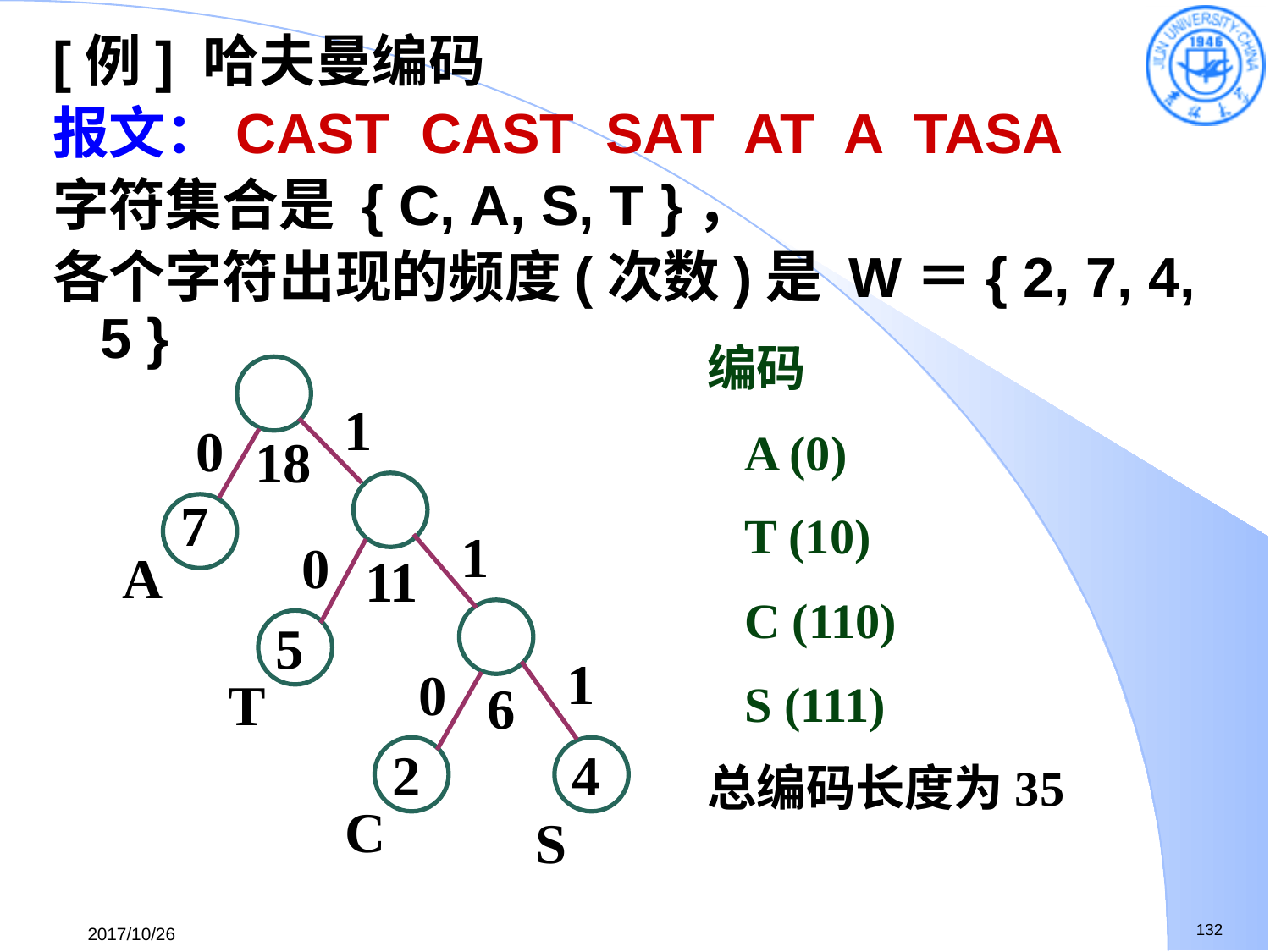

[例] 哈夫曼编码
报文：CAST  CAST  SAT  AT  A  TASA
字符集合是 { C, A, S, T }，
各个字符出现的频度(次数)是 W＝{ 2, 7, 4, 5 }
编码
   A (0)
   T (10)
   C (110)
   S (111)
总编码长度为35

1
0

7

1
0

A

5

1
0
T

2
4

C
S
18
11
6